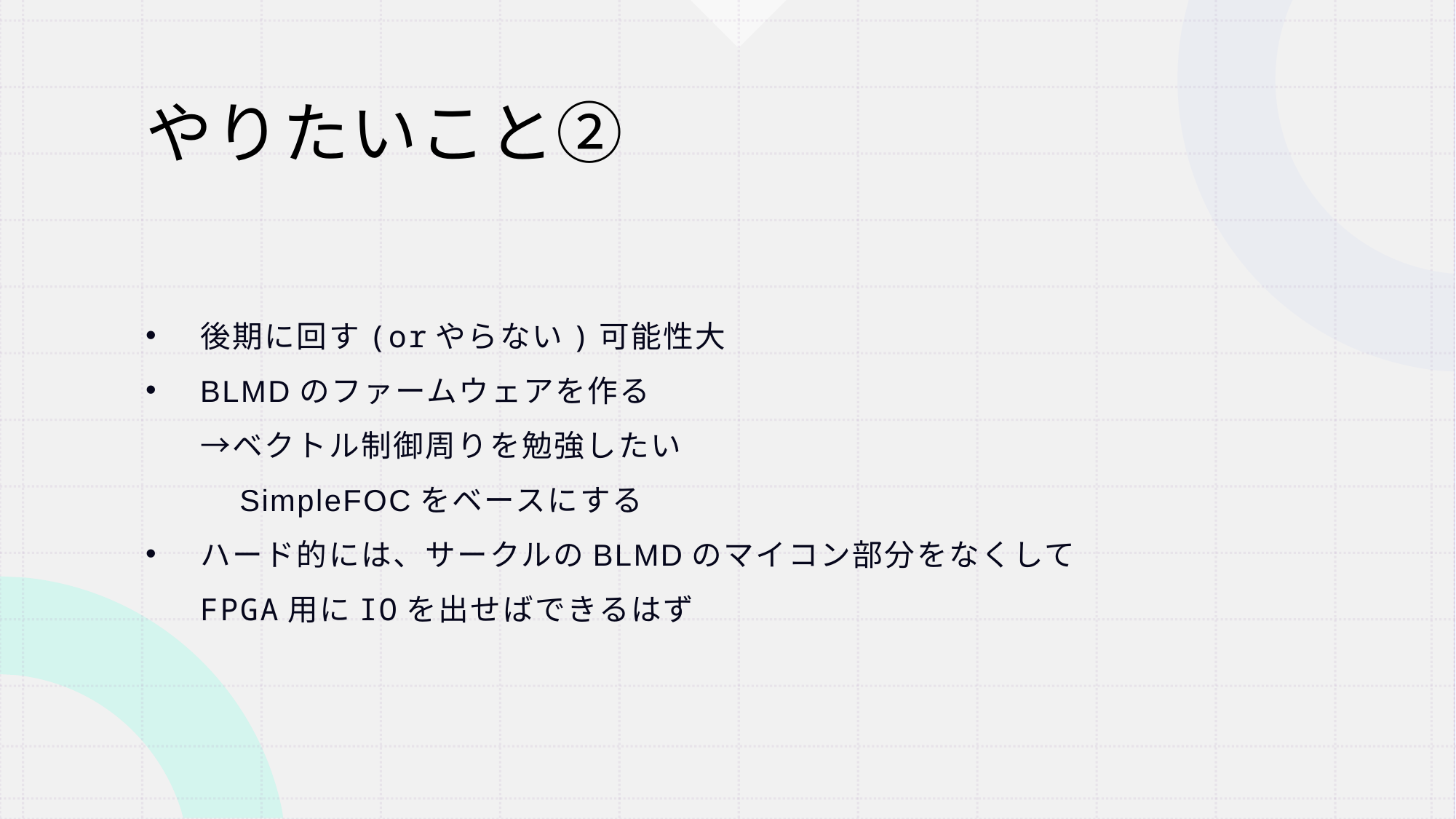

# やりたいこと②
後期に回す(orやらない)可能性大
BLMDのファームウェアを作る
→ベクトル制御周りを勉強したい
　SimpleFOCをベースにする
ハード的には、サークルのBLMDのマイコン部分をなくして
FPGA用にIOを出せばできるはず